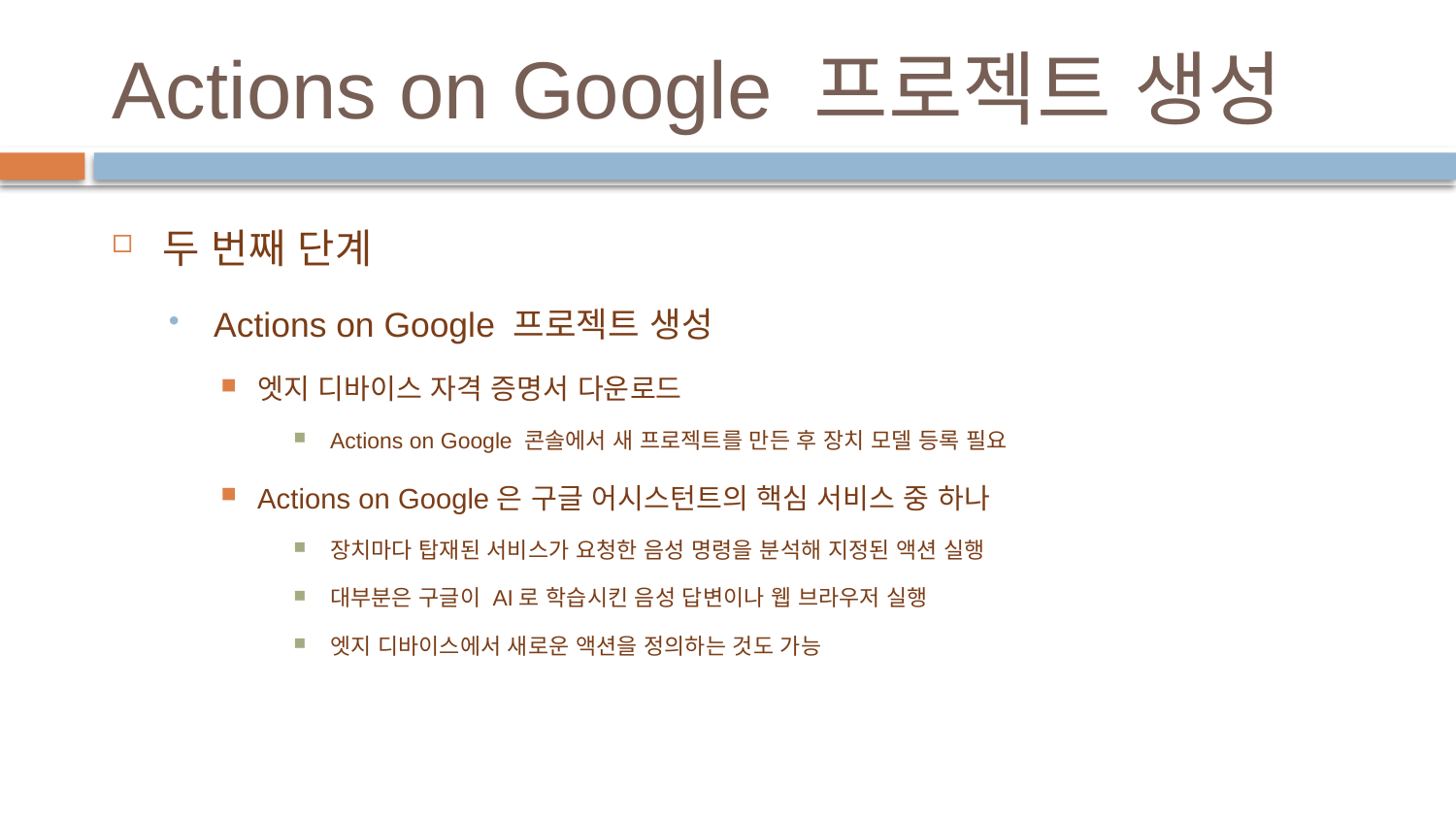

# Actions on Google 프로젝트 생성
두 번째 단계
Actions on Google 프로젝트 생성
엣지 디바이스 자격 증명서 다운로드
Actions on Google 콘솔에서 새 프로젝트를 만든 후 장치 모델 등록 필요
Actions on Google은 구글 어시스턴트의 핵심 서비스 중 하나
장치마다 탑재된 서비스가 요청한 음성 명령을 분석해 지정된 액션 실행
대부분은 구글이 AI로 학습시킨 음성 답변이나 웹 브라우저 실행
엣지 디바이스에서 새로운 액션을 정의하는 것도 가능